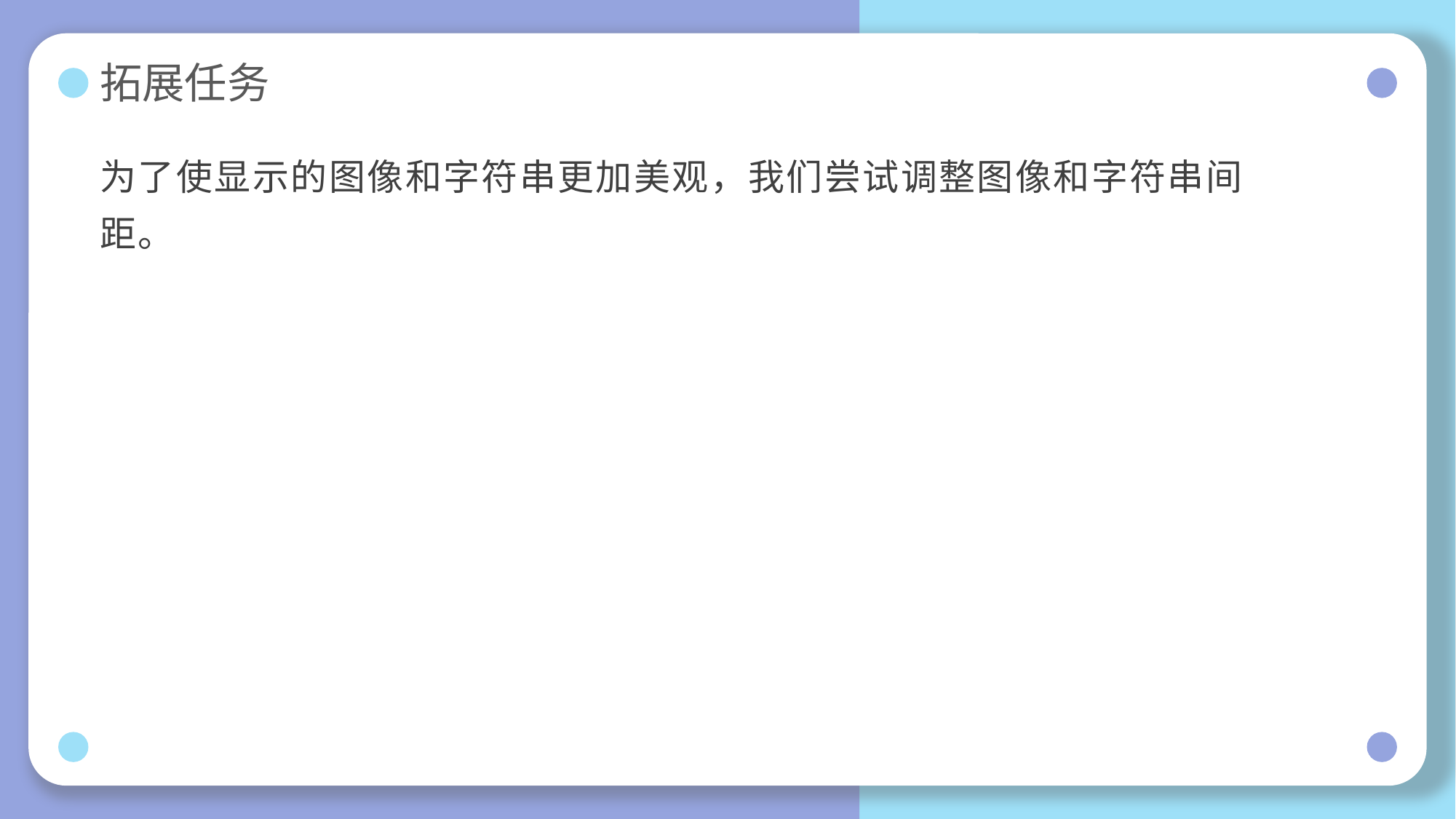

# 拓展任务
为了使显示的图像和字符串更加美观，我们尝试调整图像和字符串间距。